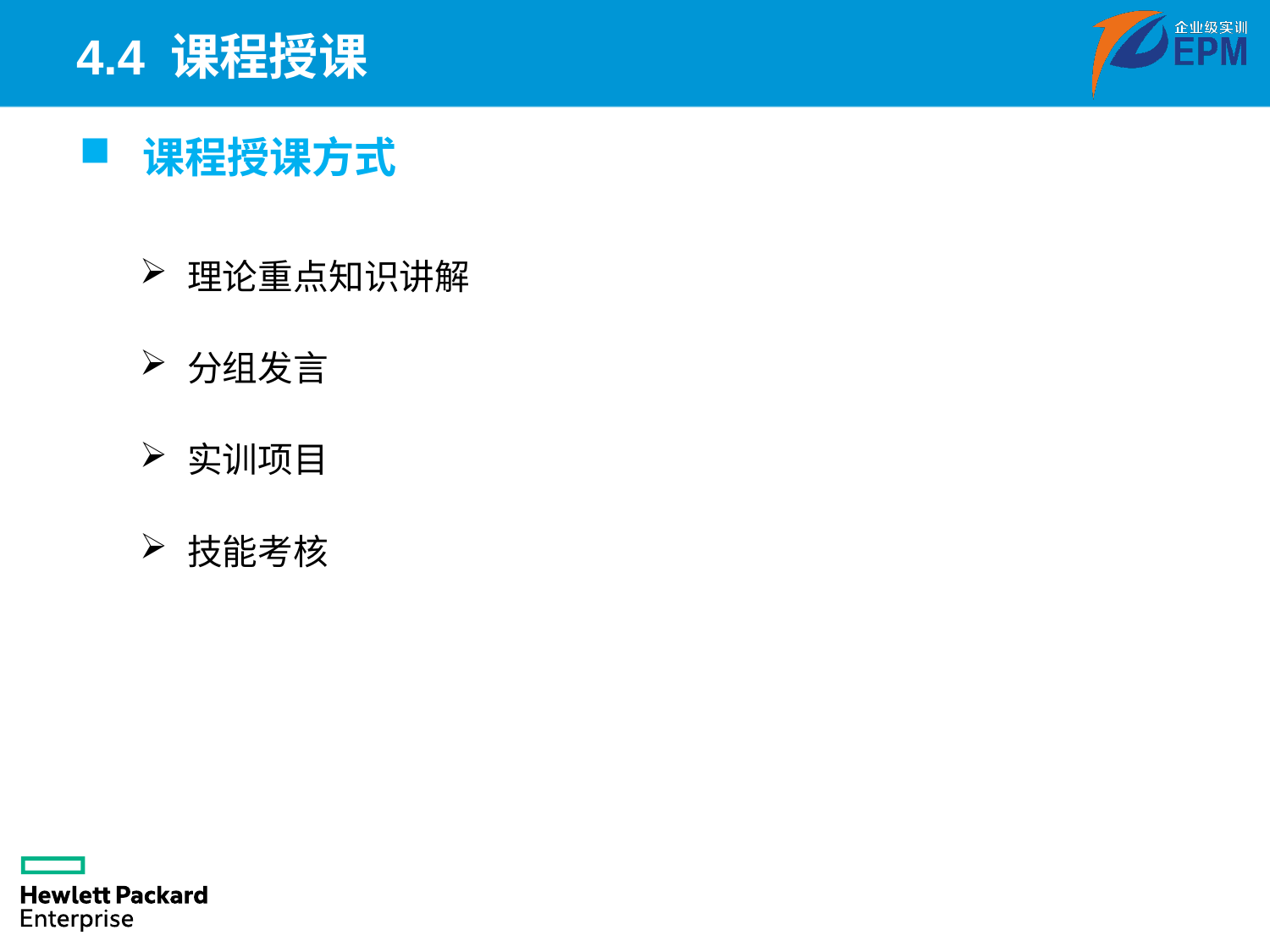

# 4.4 课程授课
课程授课方式
理论重点知识讲解
分组发言
实训项目
技能考核